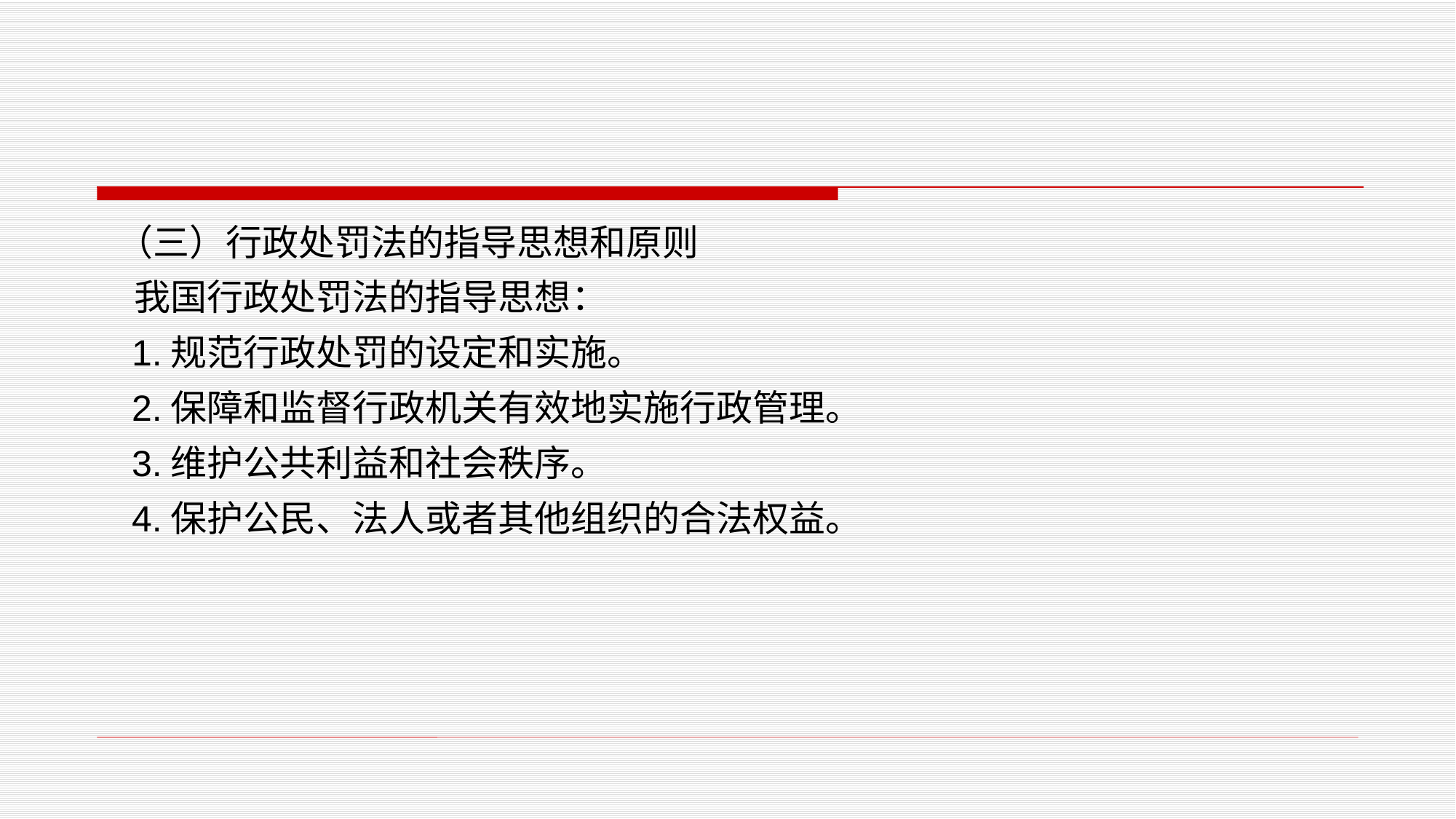

#
 （三）行政处罚法的指导思想和原则
   我国行政处罚法的指导思想：
   1.规范行政处罚的设定和实施。
   2.保障和监督行政机关有效地实施行政管理。
   3.维护公共利益和社会秩序。
   4.保护公民、法人或者其他组织的合法权益。